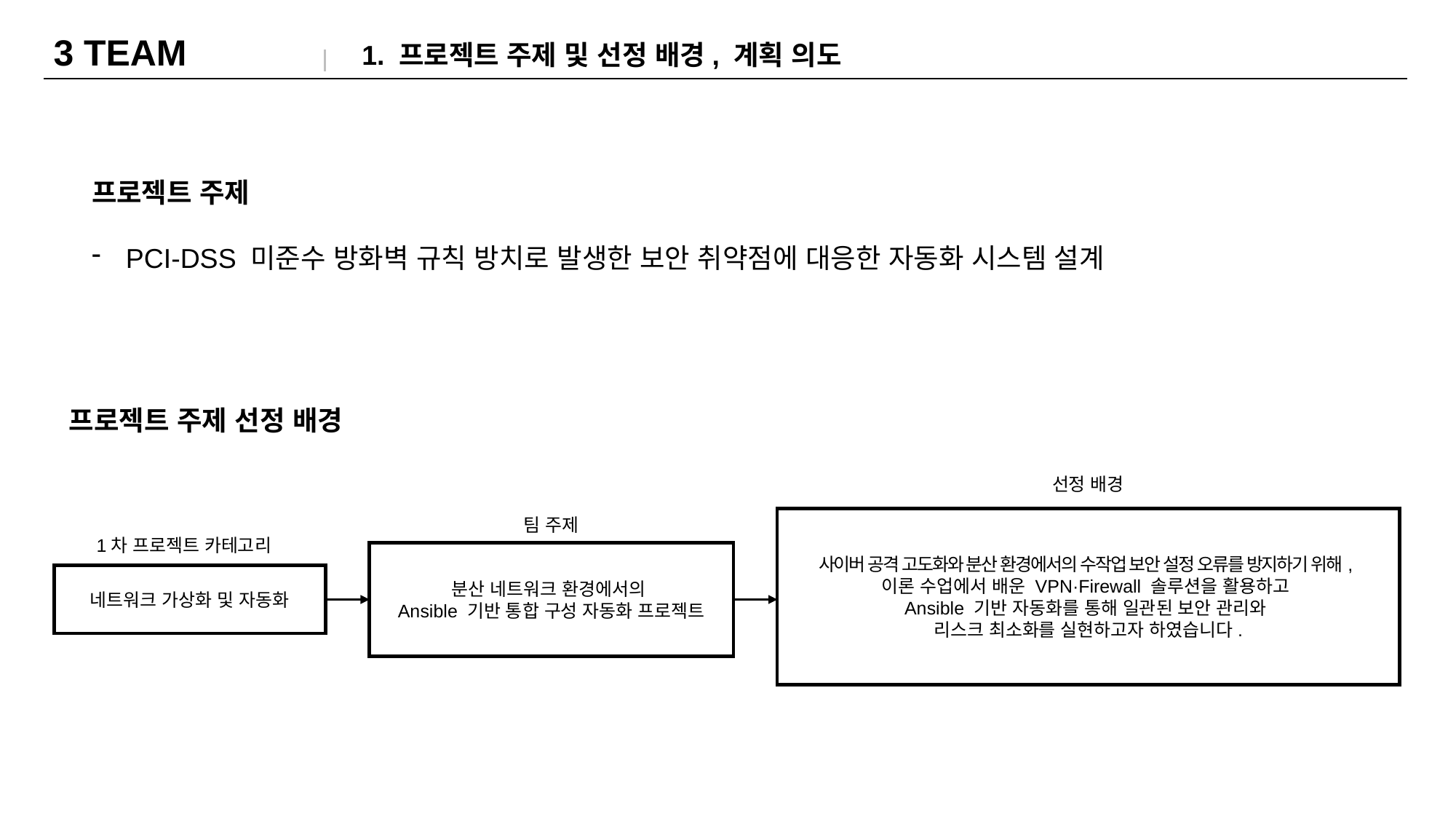

| 3 TEAM |
| --- |
1. 프로젝트 주제 및 선정 배경, 계획 의도
프로젝트 주제

PCI-DSS 미준수 방화벽 규칙 방치로 발생한 보안 취약점에 대응한 자동화 시스템 설계
프로젝트 주제 선정 배경
선정 배경
사이버 공격 고도화와 분산 환경에서의 수작업 보안 설정 오류를 방지하기 위해,
이론 수업에서 배운 VPN·Firewall 솔루션을 활용하고
Ansible 기반 자동화를 통해 일관된 보안 관리와
리스크 최소화를 실현하고자 하였습니다.
팀 주제
1차 프로젝트 카테고리
분산 네트워크 환경에서의
Ansible 기반 통합 구성 자동화 프로젝트
네트워크 가상화 및 자동화